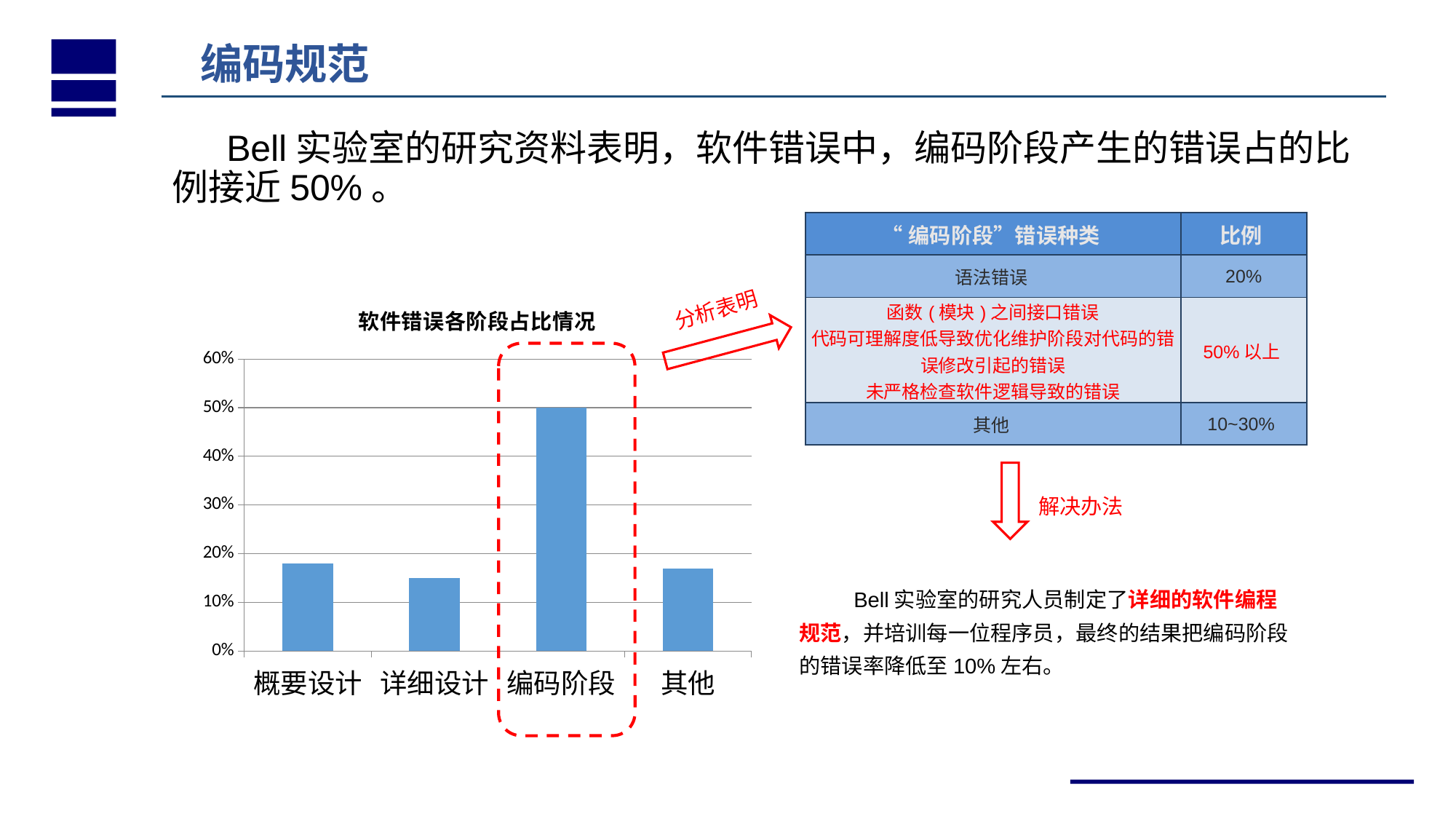

编码规范
Bell实验室的研究资料表明，软件错误中，编码阶段产生的错误占的比例接近50%。
| “编码阶段”错误种类 | 比例 |
| --- | --- |
| 语法错误 | 20% |
| 函数(模块)之间接口错误 代码可理解度低导致优化维护阶段对代码的错误修改引起的错误 未严格检查软件逻辑导致的错误 | 50%以上 |
| 其他 | 10~30% |

### Chart: 软件错误各阶段占比情况

| Category | 错误比例 |
|---|---|
| 概要设计 | 0.18 |
| 详细设计 | 0.15 |
| 编码阶段 | 0.5 |
| 其他 | 0.17 |
分析表明

解决办法
Bell实验室的研究人员制定了详细的软件编程规范，并培训每一位程序员，最终的结果把编码阶段的错误率降低至10%左右。